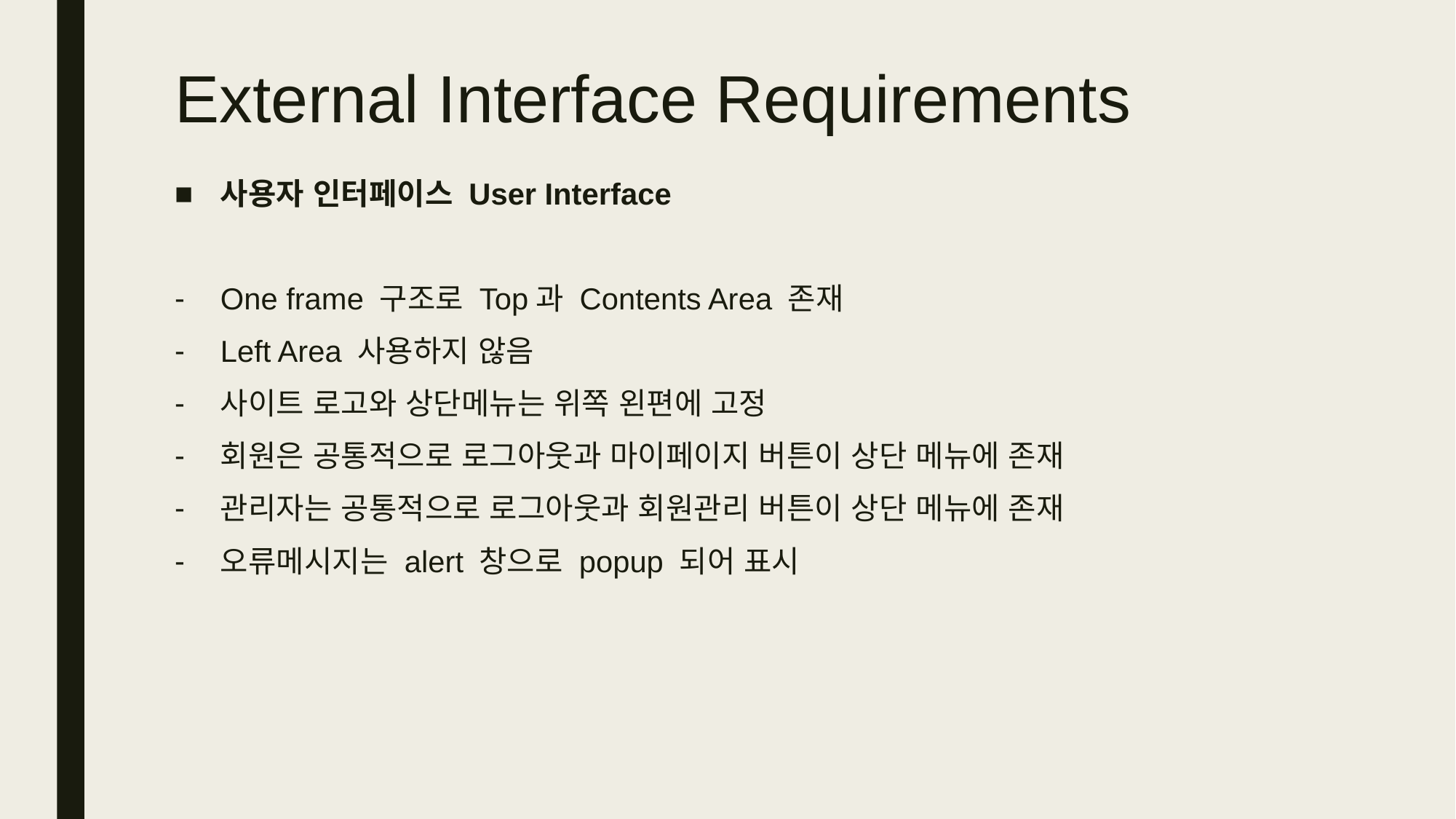

# External Interface Requirements
사용자 인터페이스 User Interface

One frame 구조로 Top과 Contents Area 존재
Left Area 사용하지 않음
사이트 로고와 상단메뉴는 위쪽 왼편에 고정
회원은 공통적으로 로그아웃과 마이페이지 버튼이 상단 메뉴에 존재
관리자는 공통적으로 로그아웃과 회원관리 버튼이 상단 메뉴에 존재
오류메시지는 alert 창으로 popup 되어 표시